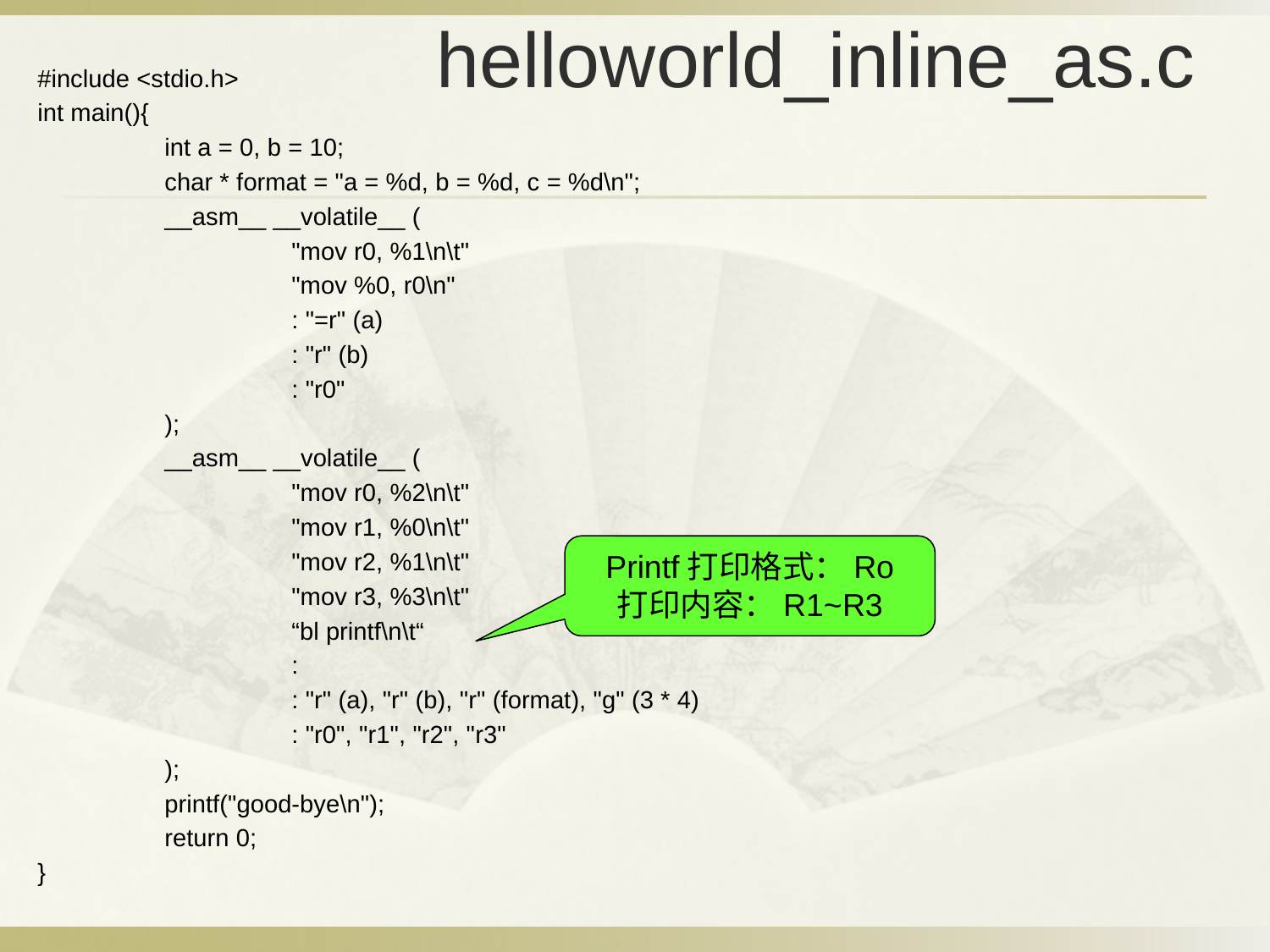

# helloworld_inline_as.c
#include <stdio.h>
int main(){
	int a = 0, b = 10;
	char * format = "a = %d, b = %d, c = %d\n";
	__asm__ __volatile__ (
		"mov r0, %1\n\t"
		"mov %0, r0\n"
		: "=r" (a)
		: "r" (b)
		: "r0"
	);
	__asm__ __volatile__ (
		"mov r0, %2\n\t"
		"mov r1, %0\n\t"
		"mov r2, %1\n\t"
		"mov r3, %3\n\t"
		“bl printf\n\t“
		:
		: "r" (a), "r" (b), "r" (format), "g" (3 * 4)
		: "r0", "r1", "r2", "r3"
	);
	printf("good-bye\n");
	return 0;
}
Printf打印格式：Ro
打印内容：R1~R3